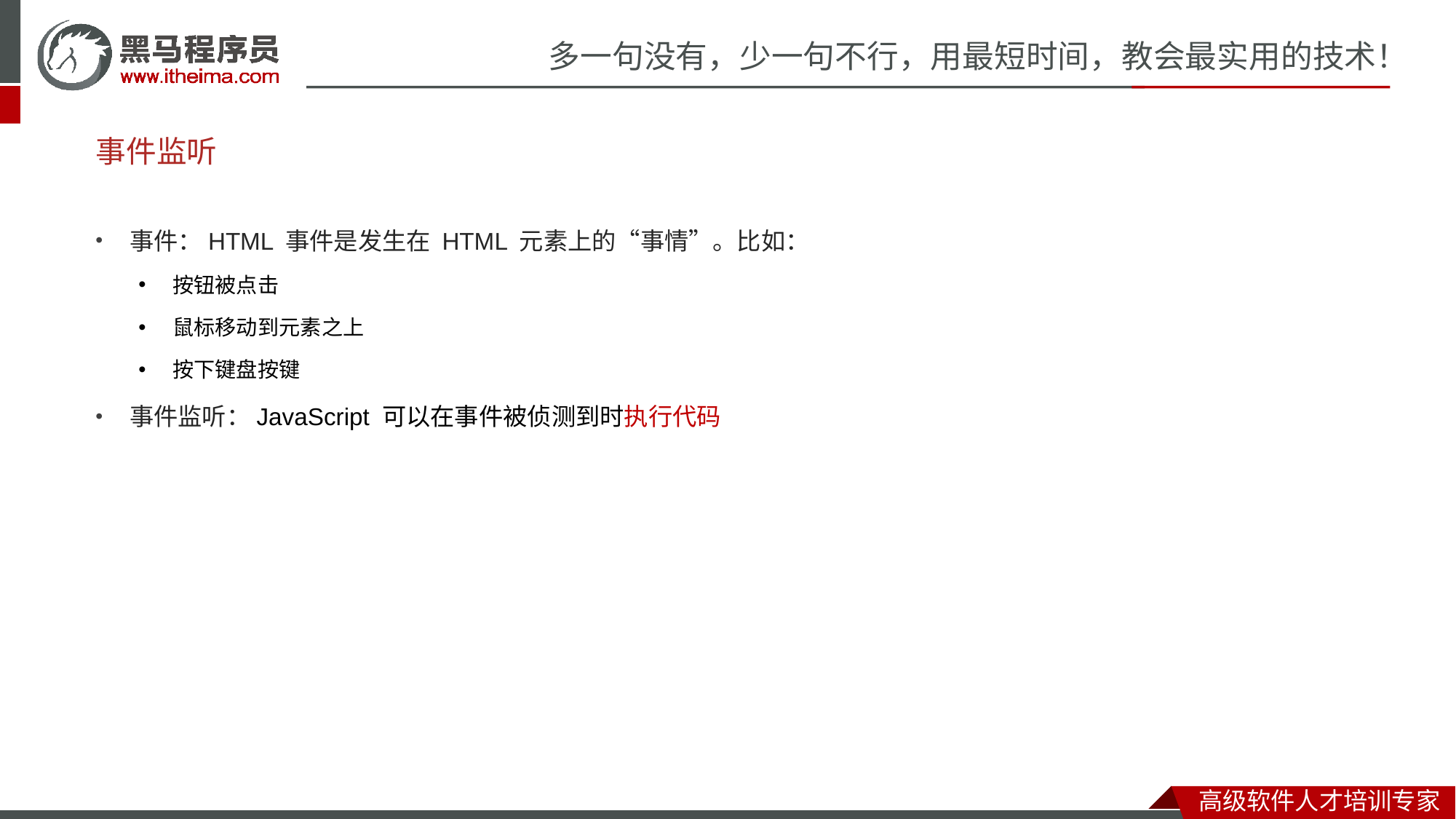

# 事件监听
事件：HTML 事件是发生在 HTML 元素上的“事情”。比如：
按钮被点击
鼠标移动到元素之上
按下键盘按键
事件监听：JavaScript 可以在事件被侦测到时执行代码